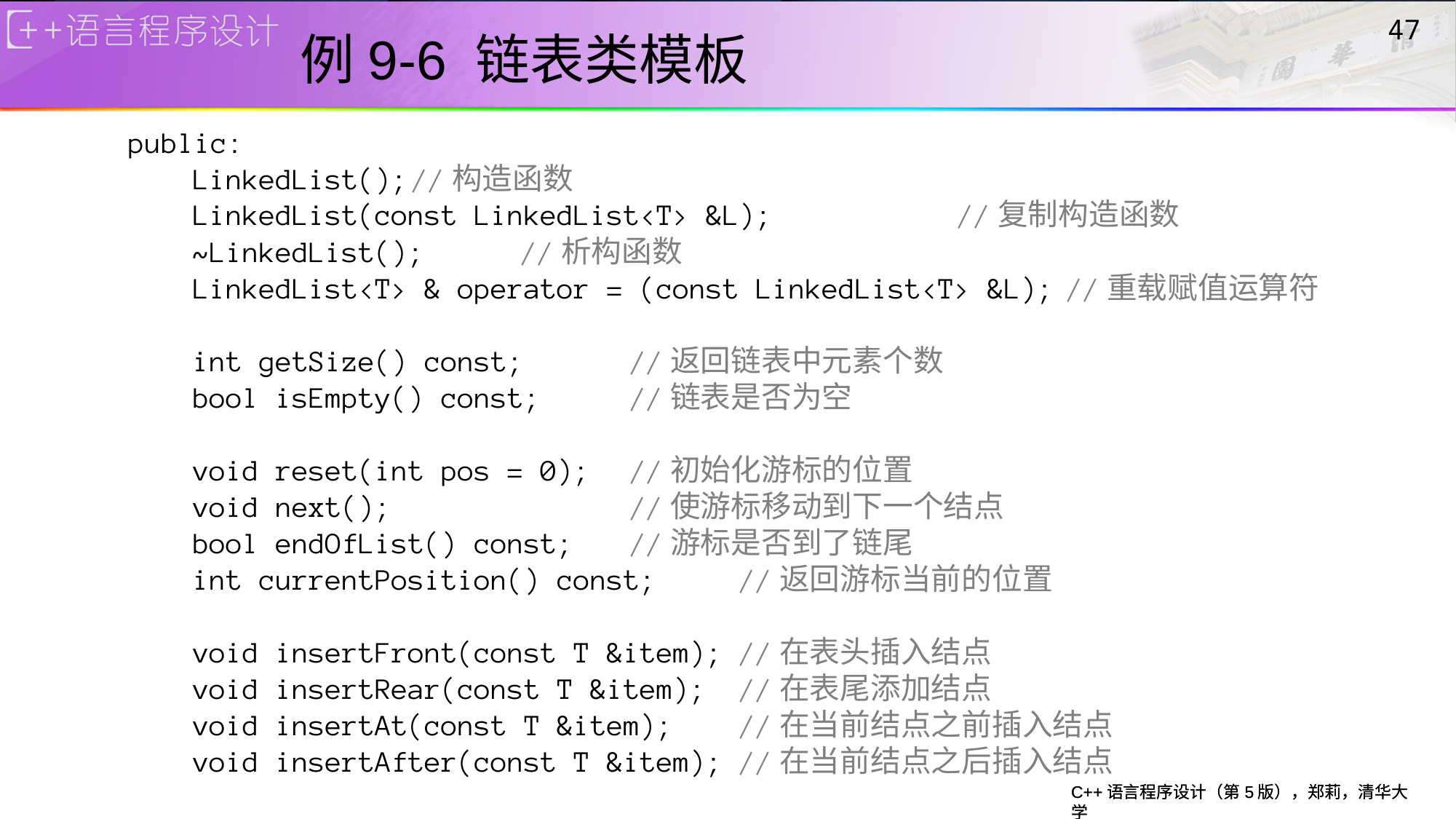

# 例9-6 链表类模板
47
public:
	LinkedList();	//构造函数
	LinkedList(const LinkedList<T> &L);		//复制构造函数
	~LinkedList();	//析构函数
	LinkedList<T> & operator = (const LinkedList<T> &L);	//重载赋值运算符

	int getSize() const;	//返回链表中元素个数
	bool isEmpty() const;	//链表是否为空

	void reset(int pos = 0);	//初始化游标的位置
	void next();			//使游标移动到下一个结点
	bool endOfList() const;	//游标是否到了链尾
	int currentPosition() const;	//返回游标当前的位置

	void insertFront(const T &item);	//在表头插入结点
	void insertRear(const T &item);	//在表尾添加结点
	void insertAt(const T &item);	//在当前结点之前插入结点
	void insertAfter(const T &item);	//在当前结点之后插入结点